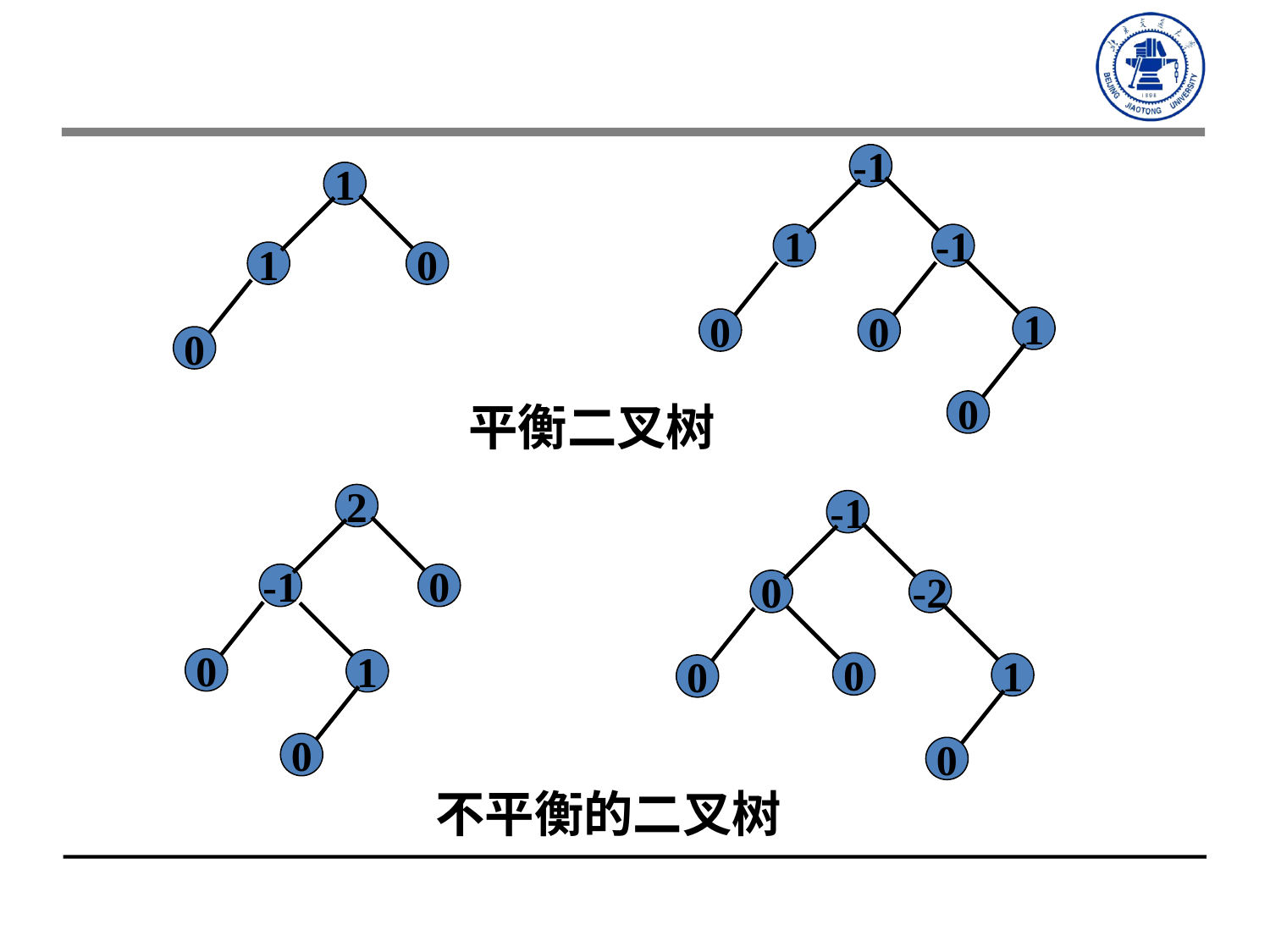

-1

1

-1

1
0
0

0
1

1

0

0
平衡二叉树
2

-1

0

0
1

0
-1

0

-2

0
1
0

0
不平衡的二叉树